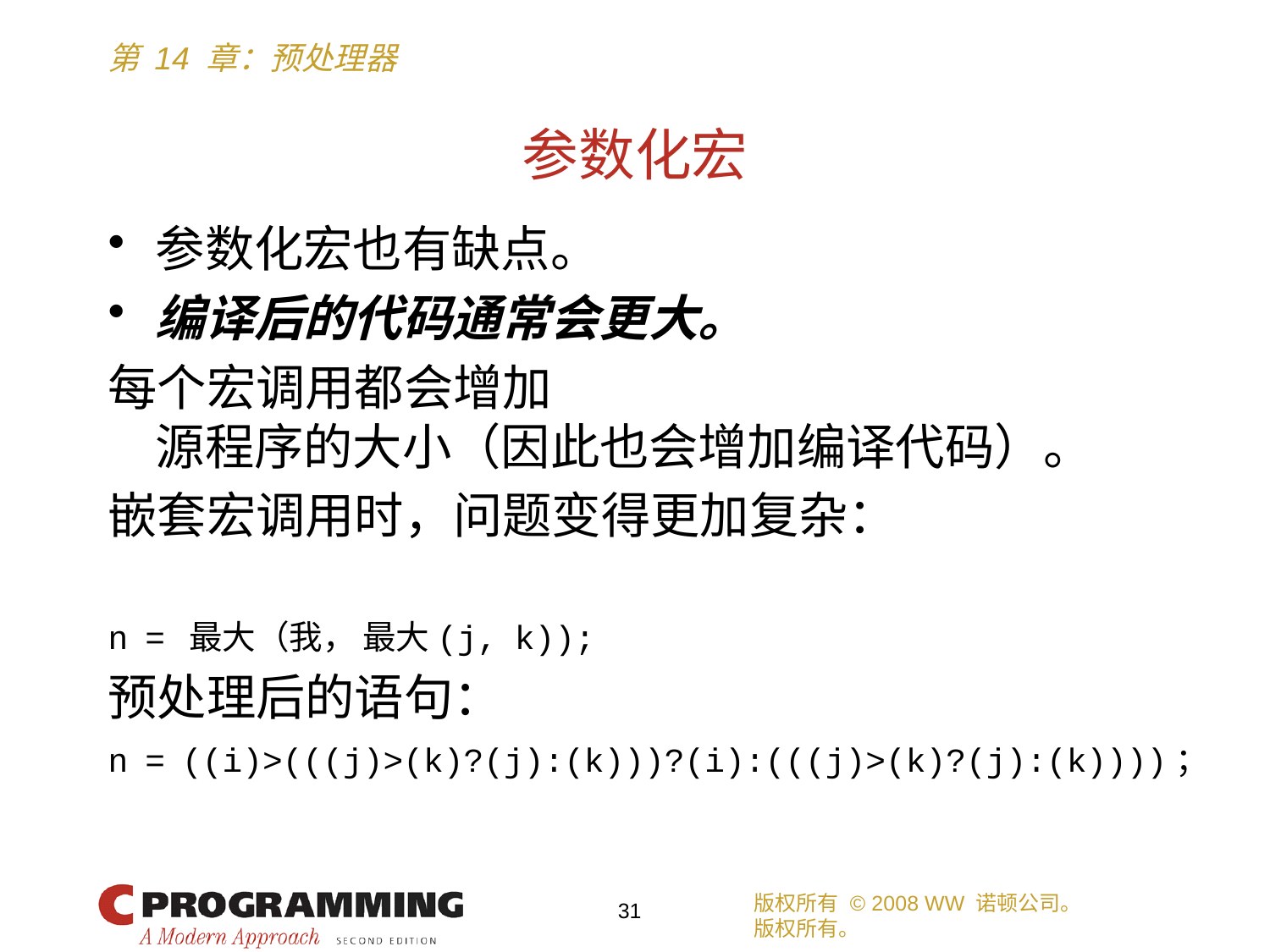

# 参数化宏
参数化宏也有缺点。
编译后的代码通常会更大。
每个宏调用都会增加
源程序的大小（因此也会增加编译代码）。
嵌套宏调用时，问题变得更加复杂：
n = 最大（我， 最大(j, k));
预处理后的语句：
n = ((i)>(((j)>(k)?(j):(k)))?(i):(((j)>(k)?(j):(k))))；
版权所有 © 2008 WW 诺顿公司。
版权所有。
31